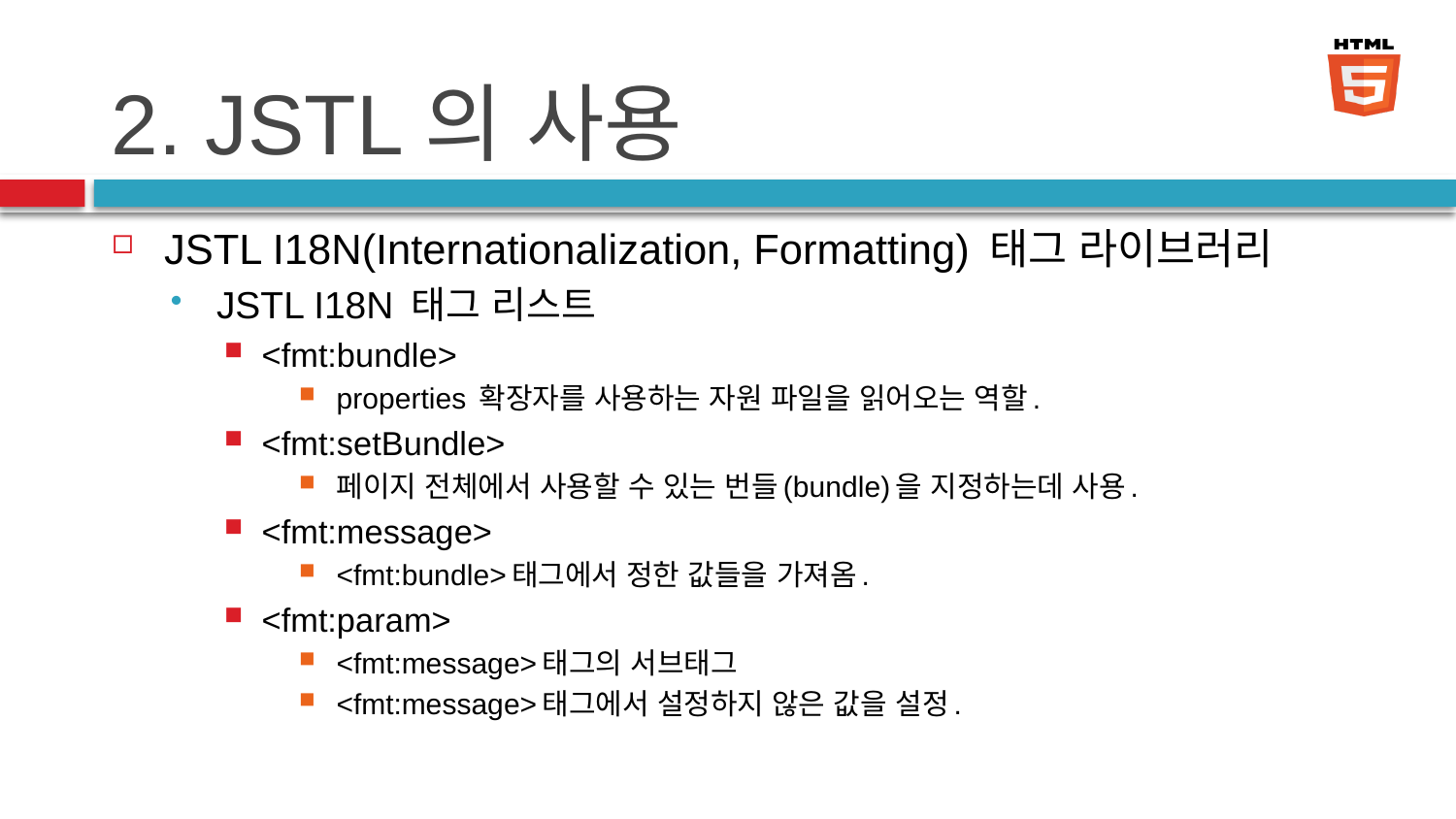

# 2. JSTL의 사용
JSTL I18N(Internationalization, Formatting) 태그 라이브러리
JSTL I18N 태그 리스트
<fmt:bundle>
properties 확장자를 사용하는 자원 파일을 읽어오는 역할.
<fmt:setBundle>
페이지 전체에서 사용할 수 있는 번들(bundle)을 지정하는데 사용.
<fmt:message>
<fmt:bundle>태그에서 정한 값들을 가져옴.
<fmt:param>
<fmt:message>태그의 서브태그
<fmt:message>태그에서 설정하지 않은 값을 설정.